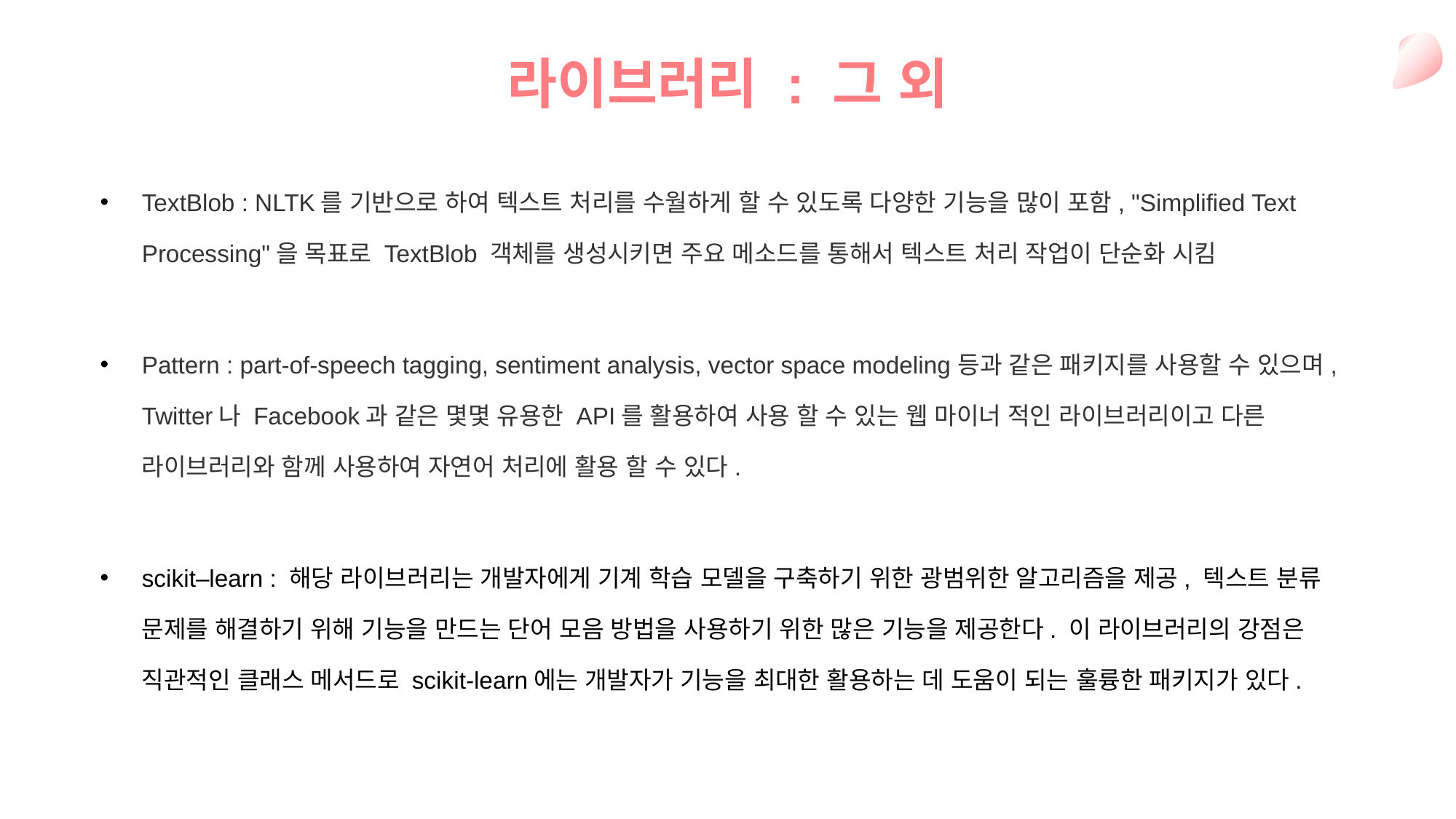

라이브러리 : 그 외
TextBlob : NLTK를 기반으로 하여 텍스트 처리를 수월하게 할 수 있도록 다양한 기능을 많이 포함, "Simplified Text Processing"을 목표로 TextBlob 객체를 생성시키면 주요 메소드를 통해서 텍스트 처리 작업이 단순화 시킴

Pattern : part-of-speech tagging, sentiment analysis, vector space modeling등과 같은 패키지를 사용할 수 있으며, Twitter나 Facebook과 같은 몇몇 유용한 API를 활용하여 사용 할 수 있는 웹 마이너 적인 라이브러리이고 다른 라이브러리와 함께 사용하여 자연어 처리에 활용 할 수 있다.

scikit–learn : 해당 라이브러리는 개발자에게 기계 학습 모델을 구축하기 위한 광범위한 알고리즘을 제공, 텍스트 분류 문제를 해결하기 위해 기능을 만드는 단어 모음 방법을 사용하기 위한 많은 기능을 제공한다. 이 라이브러리의 강점은 직관적인 클래스 메서드로 scikit-learn에는 개발자가 기능을 최대한 활용하는 데 도움이 되는 훌륭한 패키지가 있다.